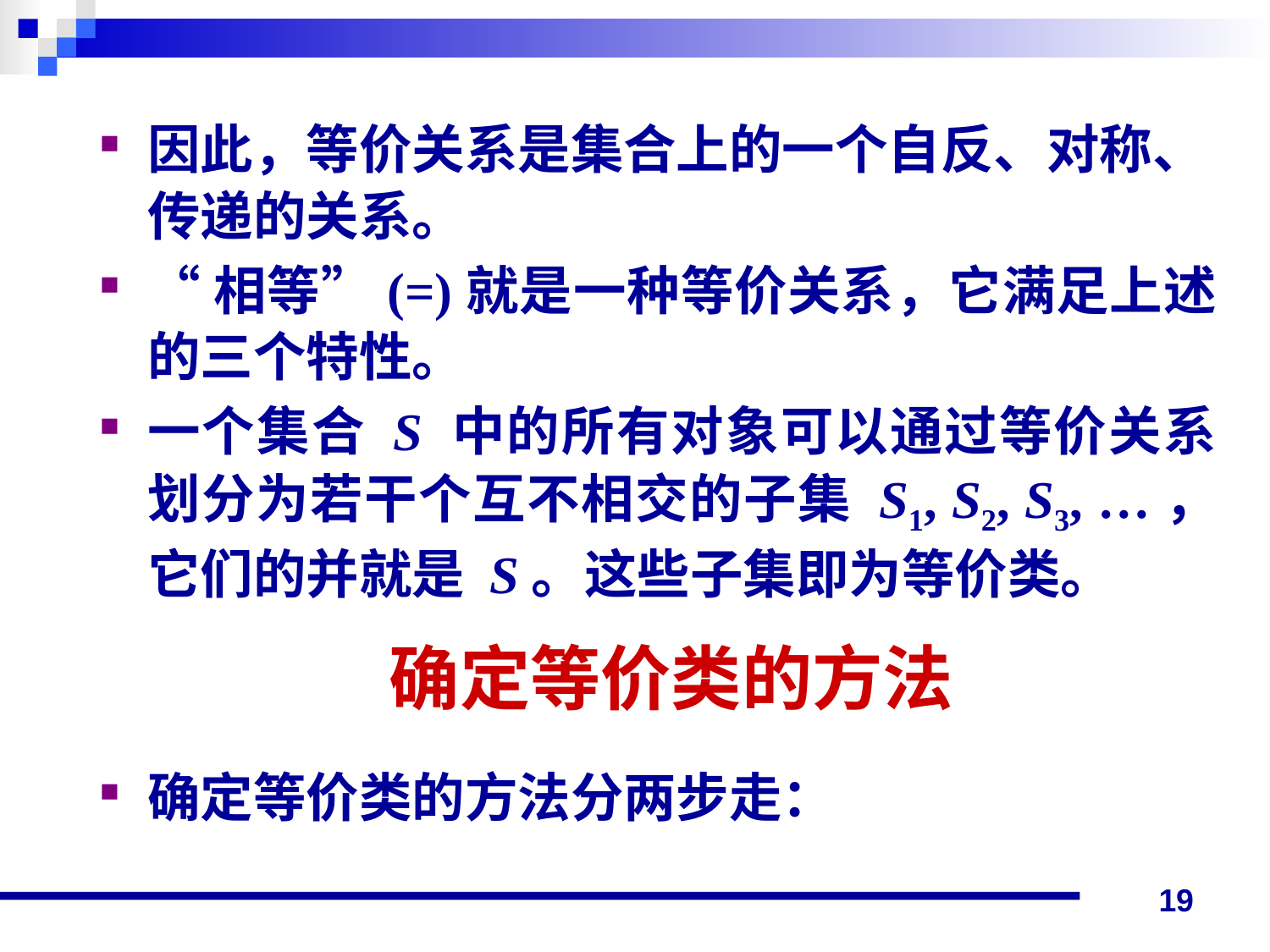

因此，等价关系是集合上的一个自反、对称、传递的关系。
“相等”(=)就是一种等价关系，它满足上述的三个特性。
一个集合 S 中的所有对象可以通过等价关系划分为若干个互不相交的子集 S1, S2, S3, …，它们的并就是 S。这些子集即为等价类。

确定等价类的方法分两步走：
# 确定等价类的方法
19